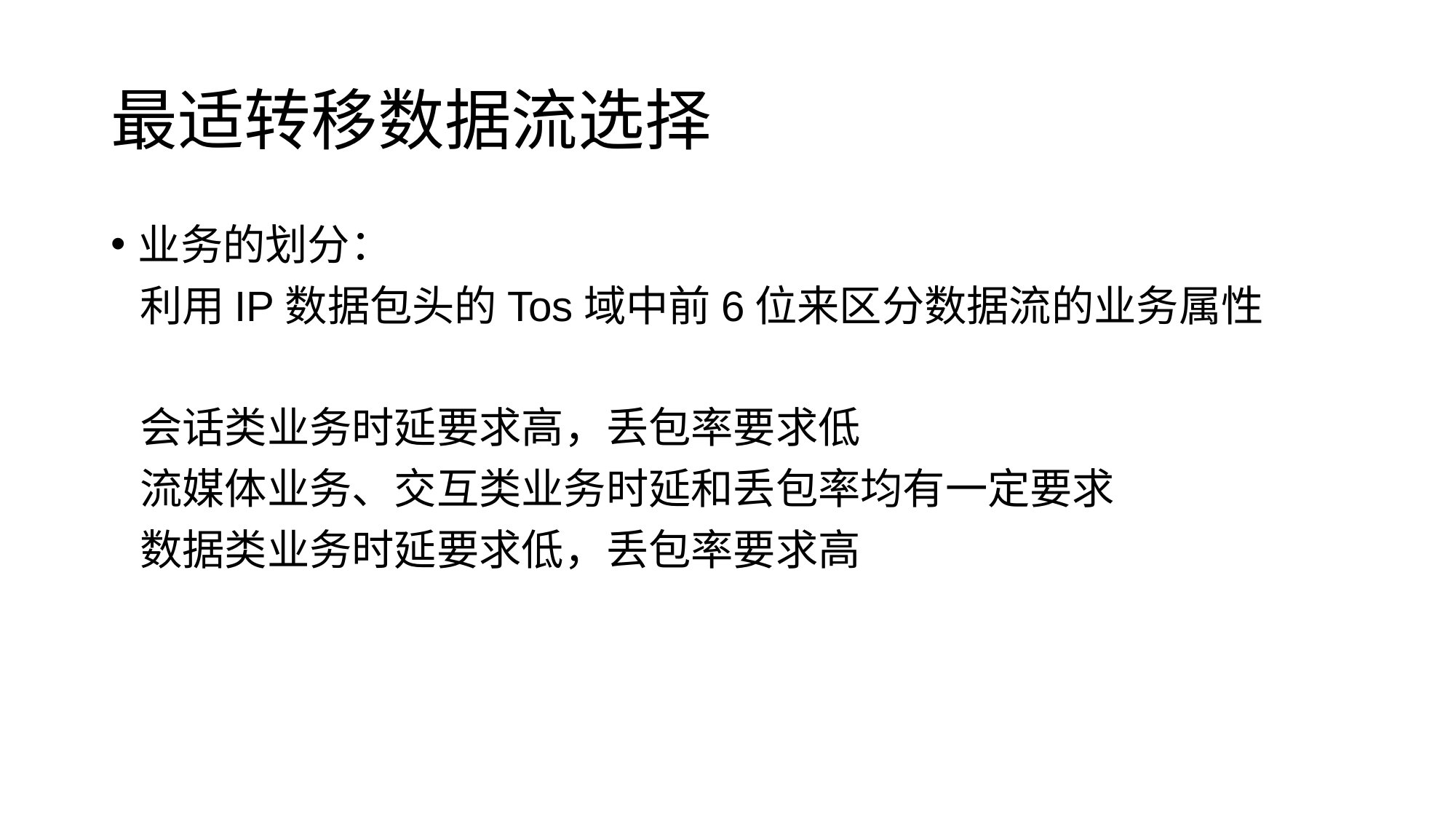

# 最适转移数据流选择
业务的划分：
  利用IP数据包头的Tos域中前6位来区分数据流的业务属性

  会话类业务时延要求高，丢包率要求低
  流媒体业务、交互类业务时延和丢包率均有一定要求
  数据类业务时延要求低，丢包率要求高